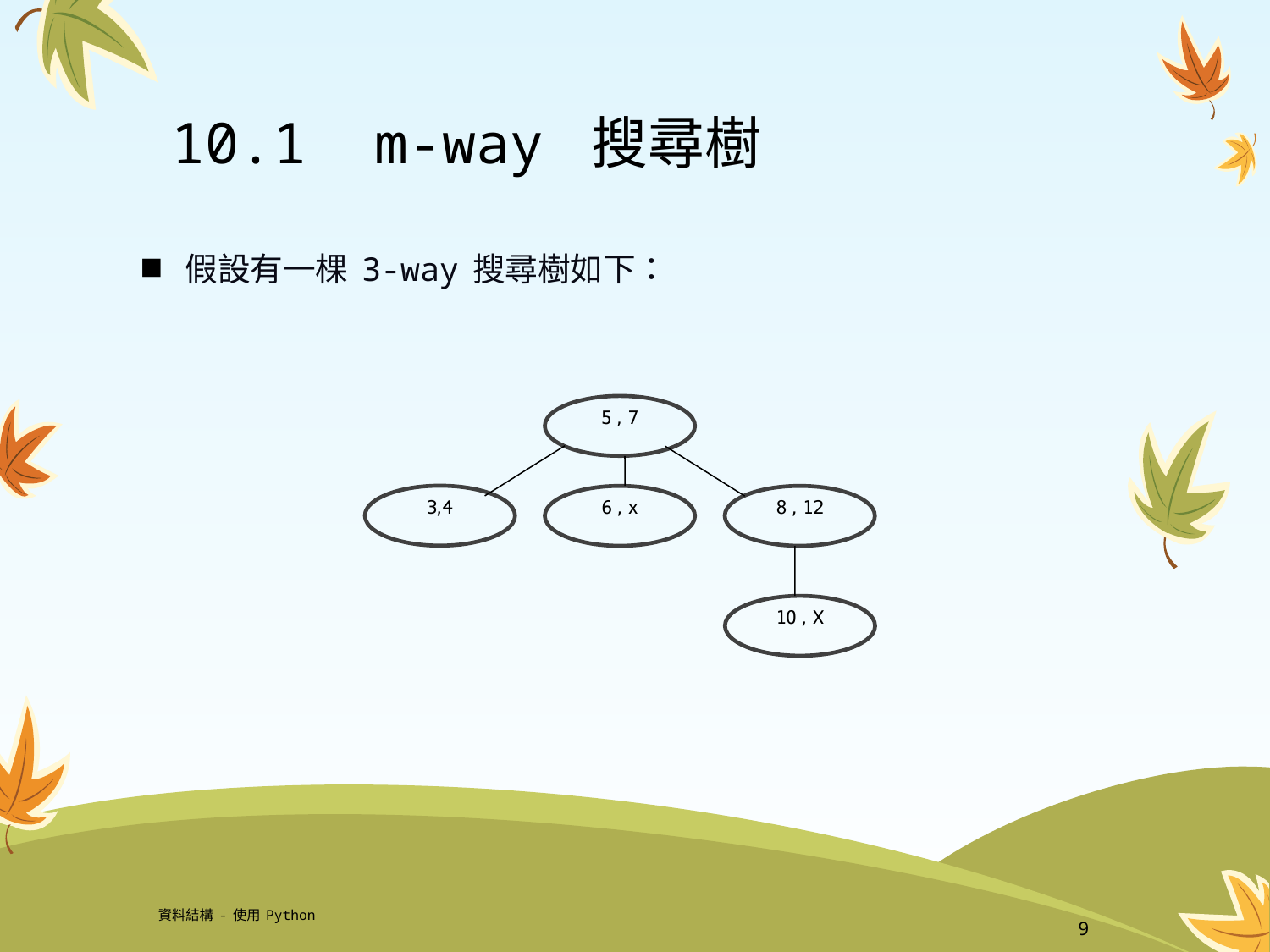

# 10.1  m-way 搜尋樹
假設有一棵3-way搜尋樹如下：
5 , 7

3,4
6 , x
8 , 12

10 , X
資料結構-使用Python
9